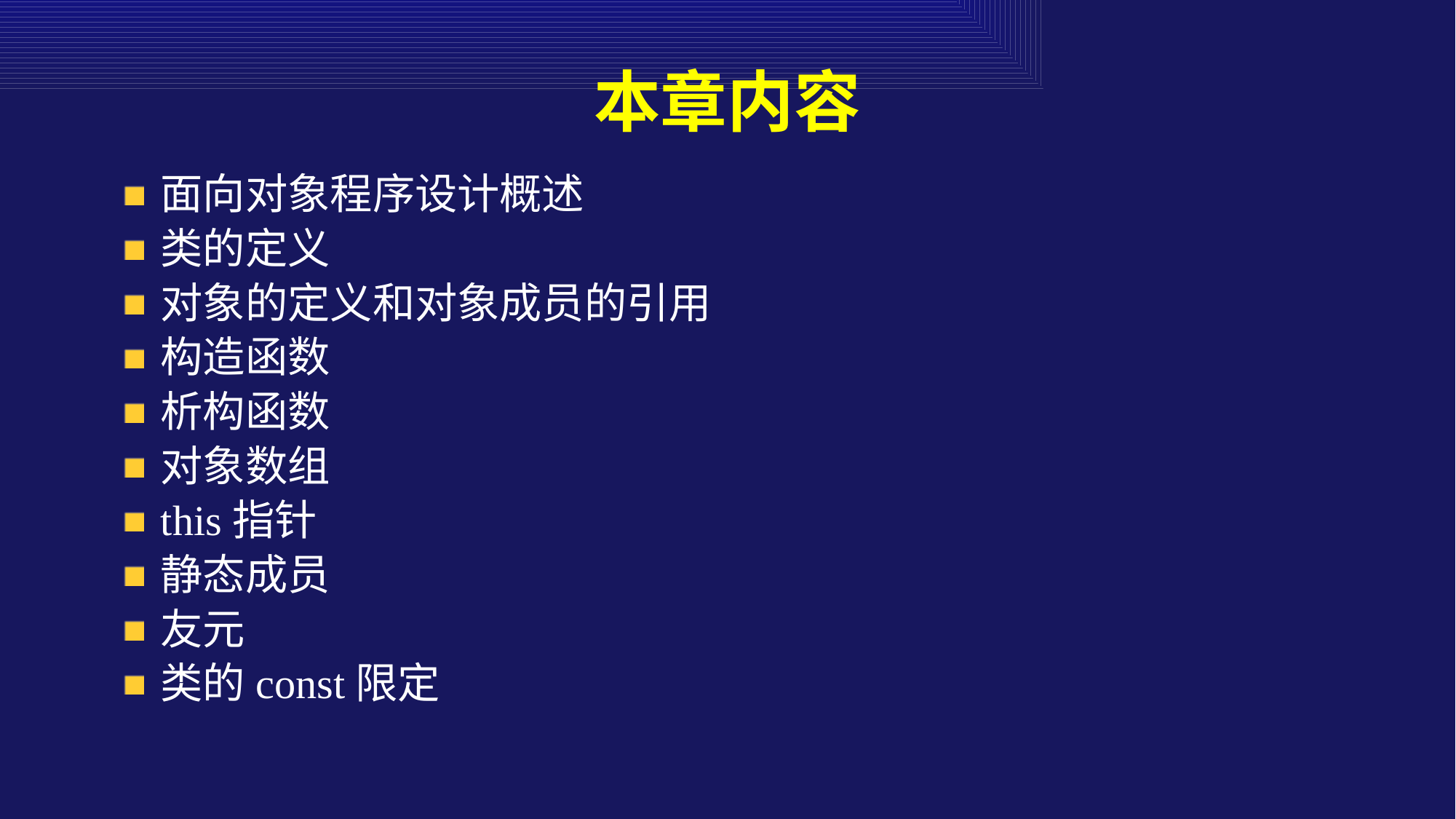

# 本章内容
面向对象程序设计概述
类的定义
对象的定义和对象成员的引用
构造函数
析构函数
对象数组
this指针
静态成员
友元
类的const限定